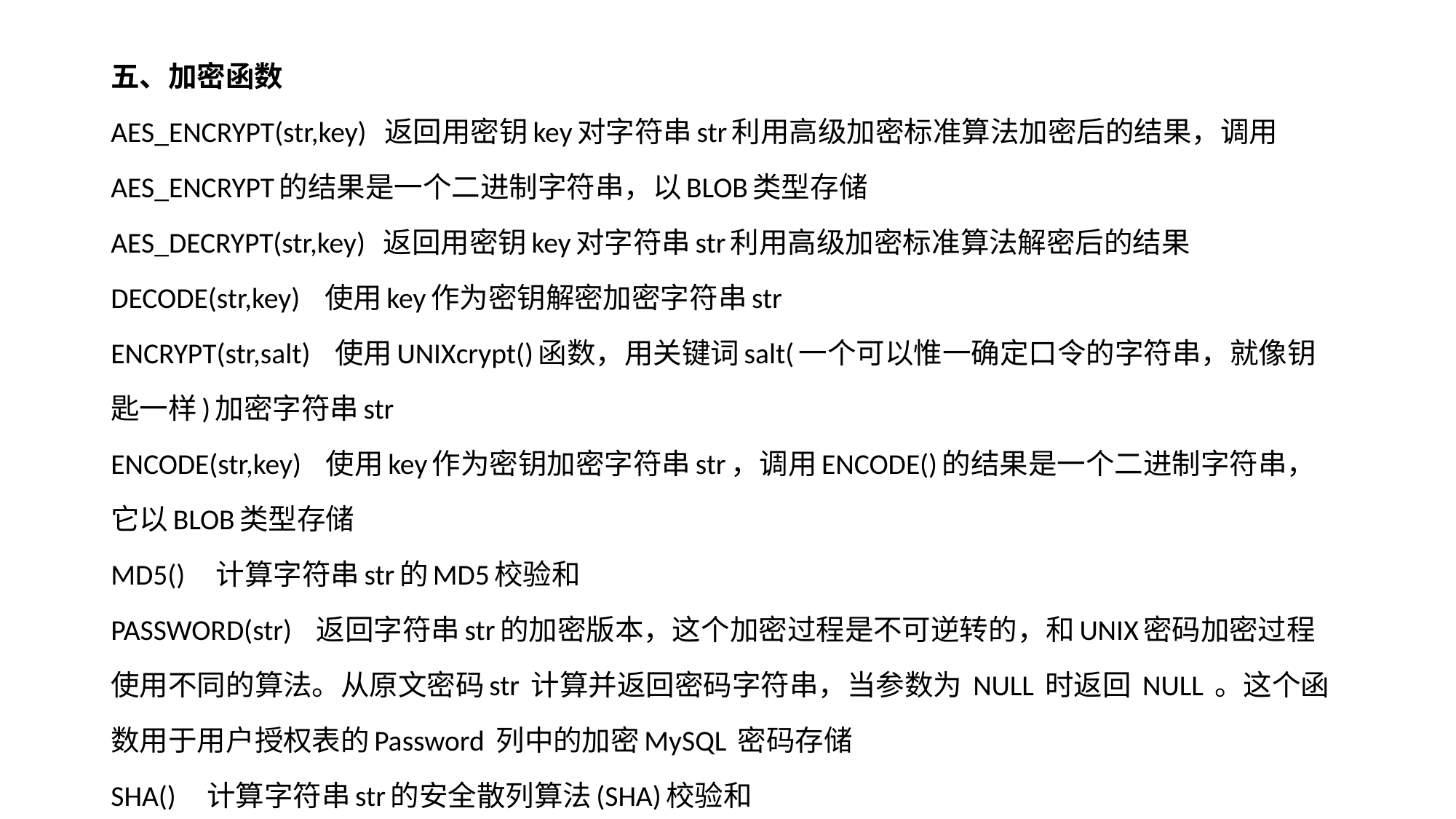

五、加密函数
AES_ENCRYPT(str,key)  返回用密钥key对字符串str利用高级加密标准算法加密后的结果，调用AES_ENCRYPT的结果是一个二进制字符串，以BLOB类型存储
AES_DECRYPT(str,key)  返回用密钥key对字符串str利用高级加密标准算法解密后的结果
DECODE(str,key)   使用key作为密钥解密加密字符串str
ENCRYPT(str,salt)   使用UNIXcrypt()函数，用关键词salt(一个可以惟一确定口令的字符串，就像钥匙一样)加密字符串str
ENCODE(str,key)   使用key作为密钥加密字符串str，调用ENCODE()的结果是一个二进制字符串，它以BLOB类型存储
MD5()    计算字符串str的MD5校验和
PASSWORD(str)   返回字符串str的加密版本，这个加密过程是不可逆转的，和UNIX密码加密过程使用不同的算法。从原文密码str 计算并返回密码字符串，当参数为 NULL 时返回 NULL 。这个函数用于用户授权表的Password 列中的加密MySQL 密码存储
SHA()    计算字符串str的安全散列算法(SHA)校验和